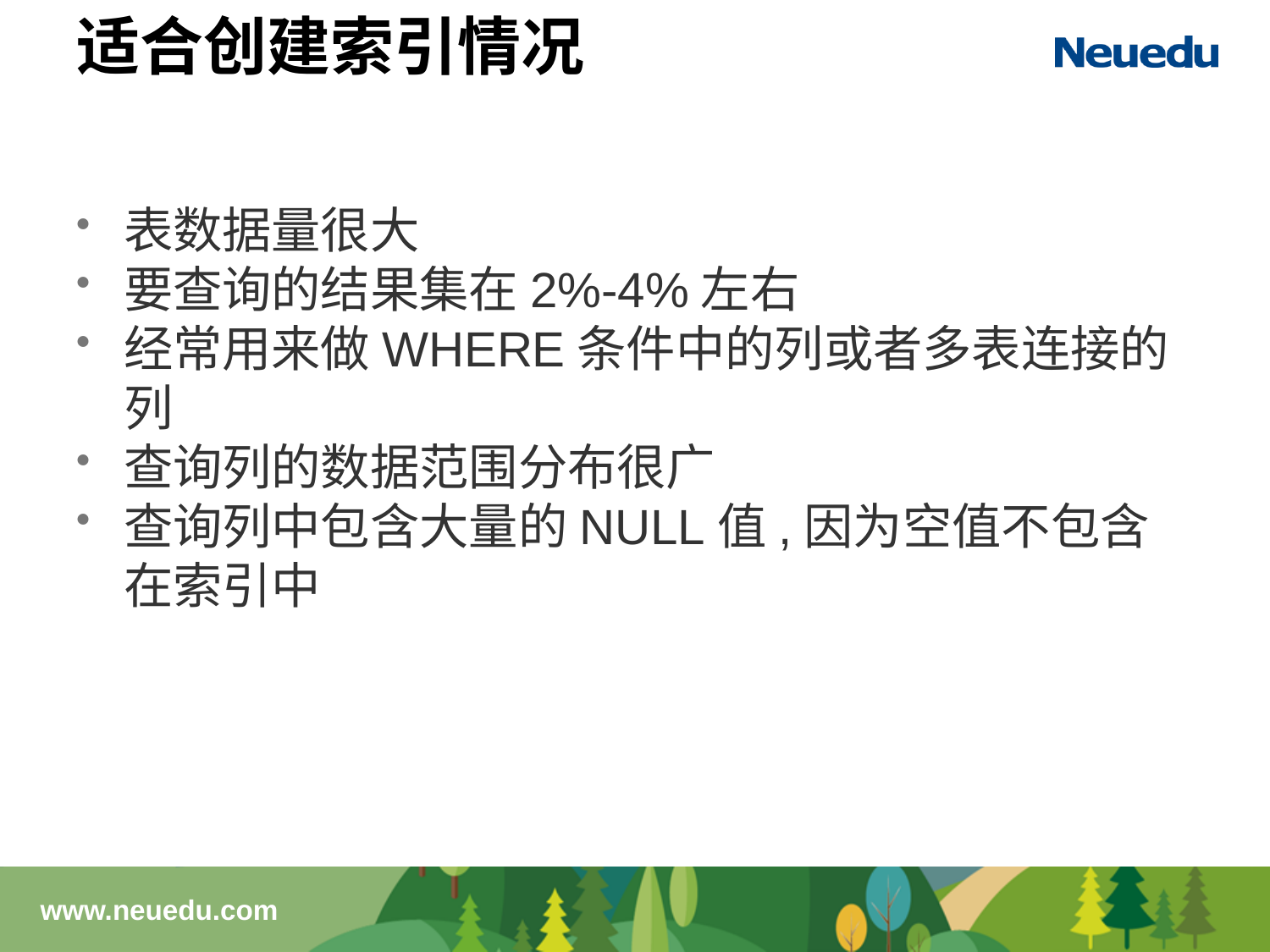

# 适合创建索引情况
表数据量很大
要查询的结果集在2%-4%左右
经常用来做WHERE条件中的列或者多表连接的列
查询列的数据范围分布很广
查询列中包含大量的NULL值,因为空值不包含在索引中